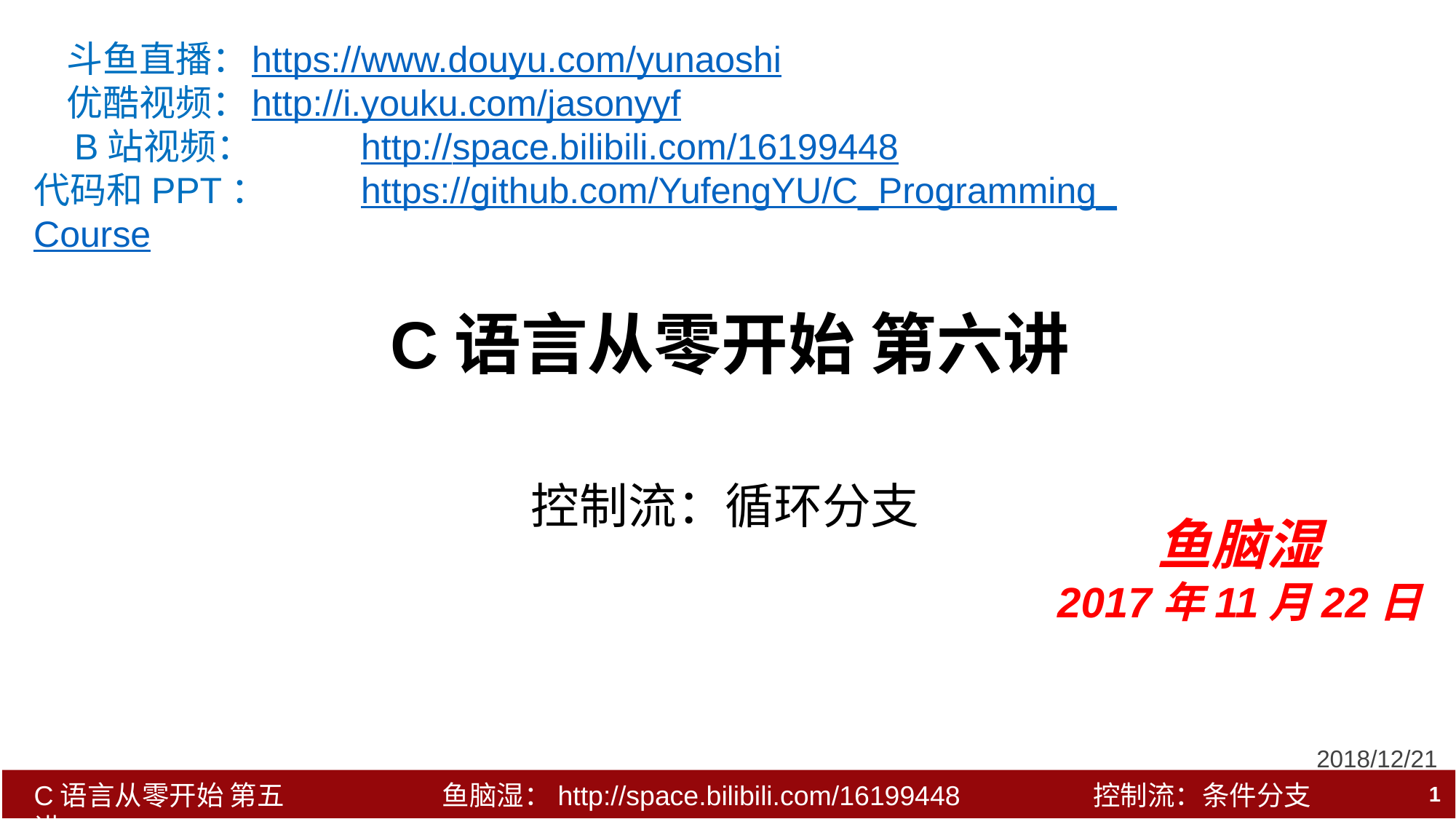

斗鱼直播：	https://www.douyu.com/yunaoshi
   优酷视频：	http://i.youku.com/jasonyyf
    B站视频：	http://space.bilibili.com/16199448
代码和PPT：	https://github.com/YufengYU/C_Programming_Course
# C语言从零开始 第六讲
控制流：循环分支
鱼脑湿
2017年11月22日
2018/12/21
1